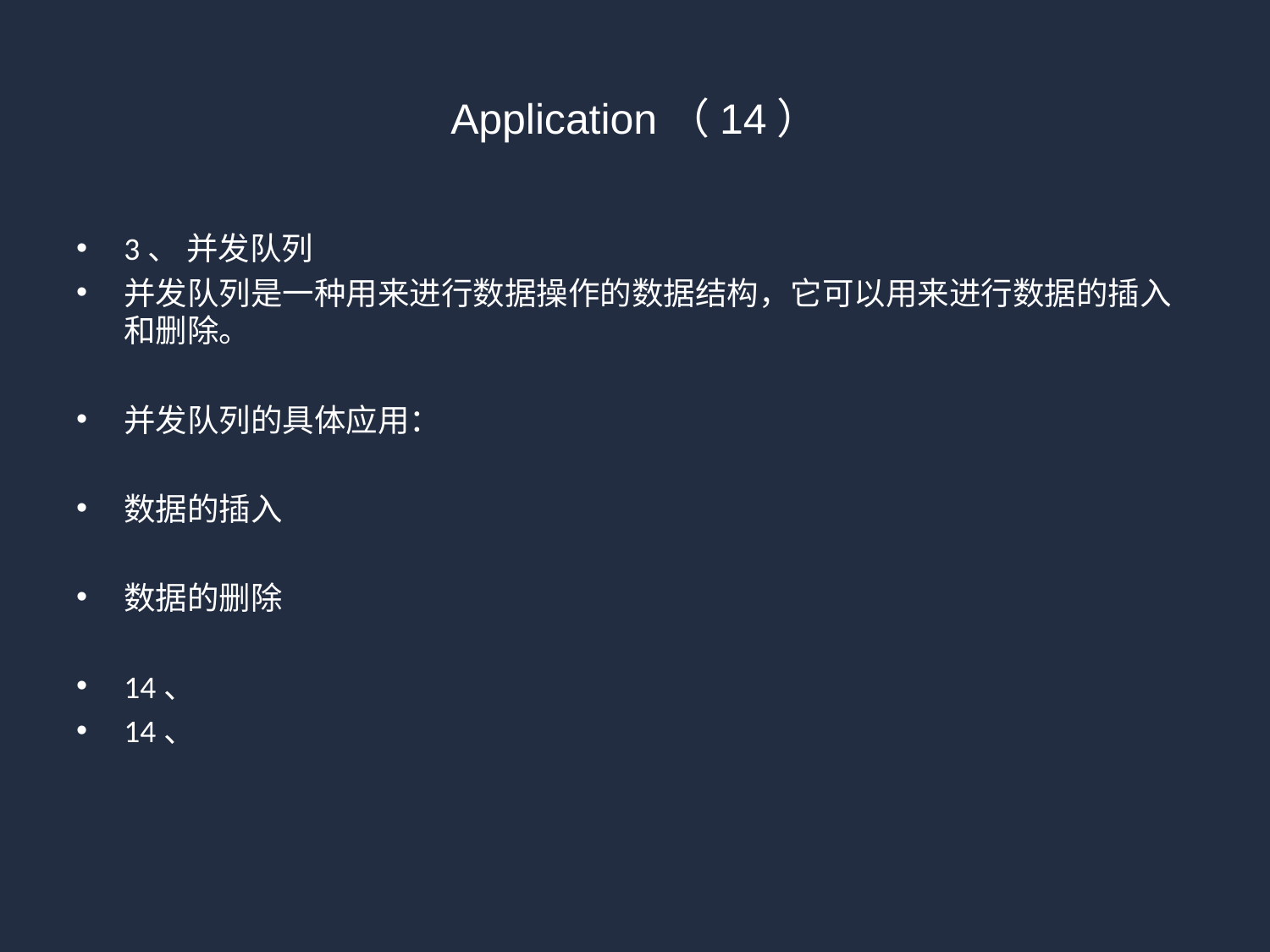

# Application（14）
3、 并发队列
并发队列是一种用来进行数据操作的数据结构，它可以用来进行数据的插入和删除。

并发队列的具体应用：

数据的插入

数据的删除

14、
14、